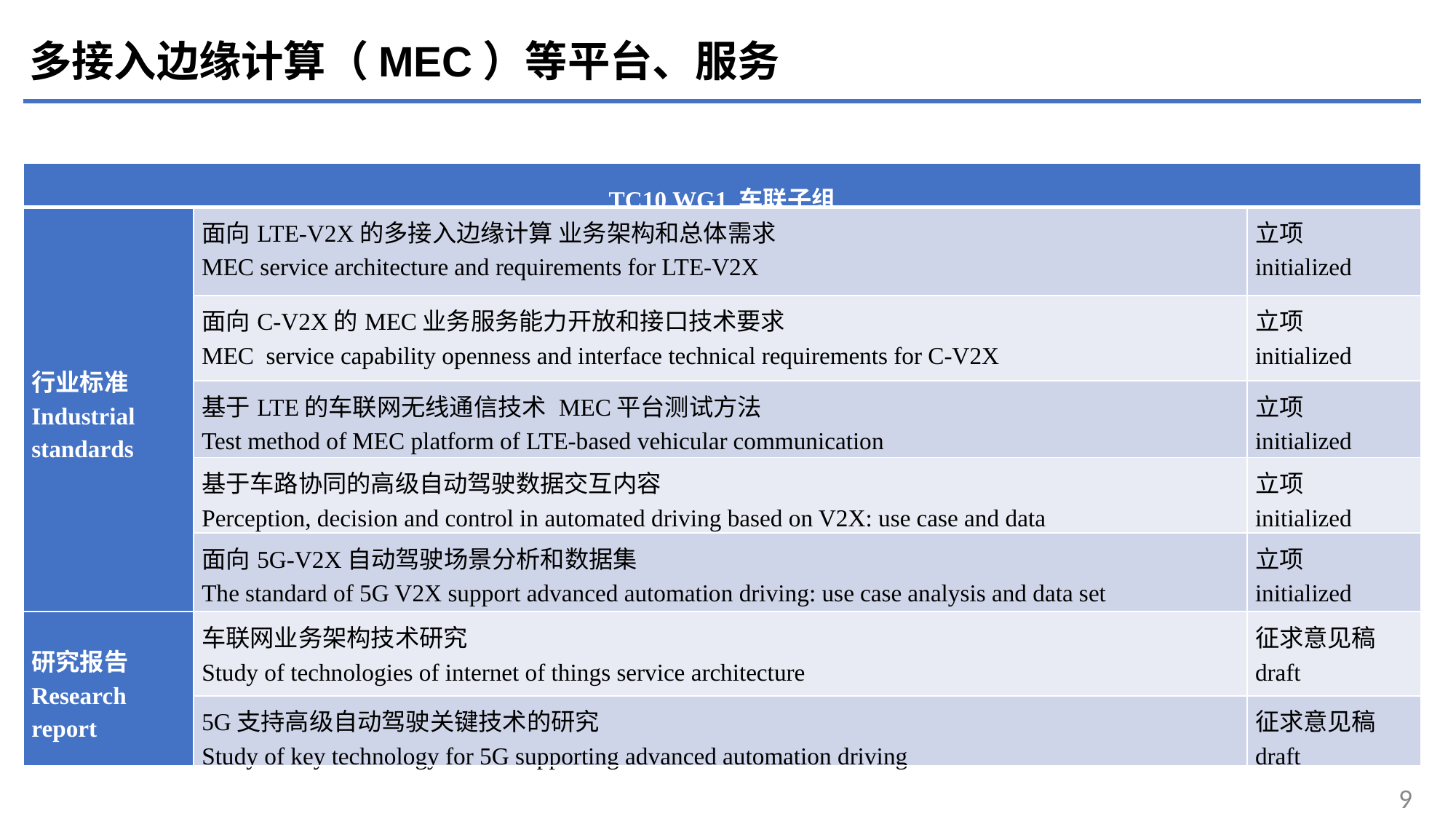

多接入边缘计算（MEC）等平台、服务
| TC10 WG1 车联子组 |  |  |
| --- | --- | --- |
| 行业标准 Industrial standards | 面向LTE-V2X的多接入边缘计算 业务架构和总体需求 MEC service architecture and requirements for LTE-V2X | 立项 initialized |
|  | 面向C-V2X的MEC业务服务能力开放和接口技术要求 MEC  service capability openness and interface technical requirements for C-V2X | 立项 initialized |
|  | 基于LTE的车联网无线通信技术 MEC平台测试方法 Test method of MEC platform of LTE-based vehicular communication | 立项 initialized |
|  | 基于车路协同的高级自动驾驶数据交互内容 Perception, decision and control in automated driving based on V2X: use case and data | 立项 initialized |
|  | 面向5G-V2X自动驾驶场景分析和数据集 The standard of 5G V2X support advanced automation driving: use case analysis and data set | 立项 initialized |
| 研究报告 Research report | 车联网业务架构技术研究 Study of technologies of internet of things service architecture | 征求意见稿 draft |
|  | 5G支持高级自动驾驶关键技术的研究 Study of key technology for 5G supporting advanced automation driving | 征求意见稿 draft |
9